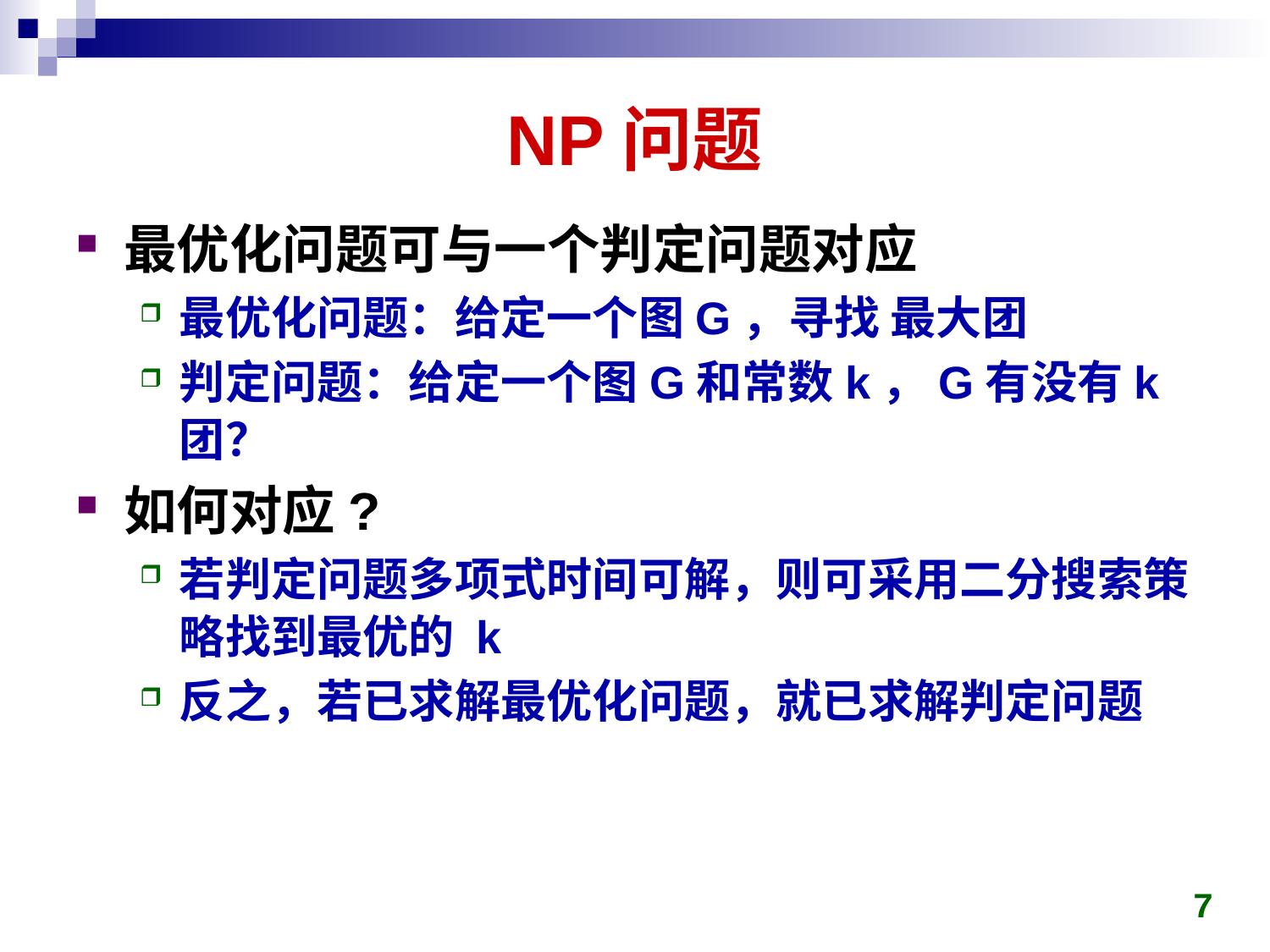

# NP问题
最优化问题可与一个判定问题对应
最优化问题：给定一个图G，寻找 最大团
判定问题：给定一个图G和常数k，G有没有k团？
如何对应?
若判定问题多项式时间可解，则可采用二分搜索策略找到最优的 k
反之，若已求解最优化问题，就已求解判定问题
7